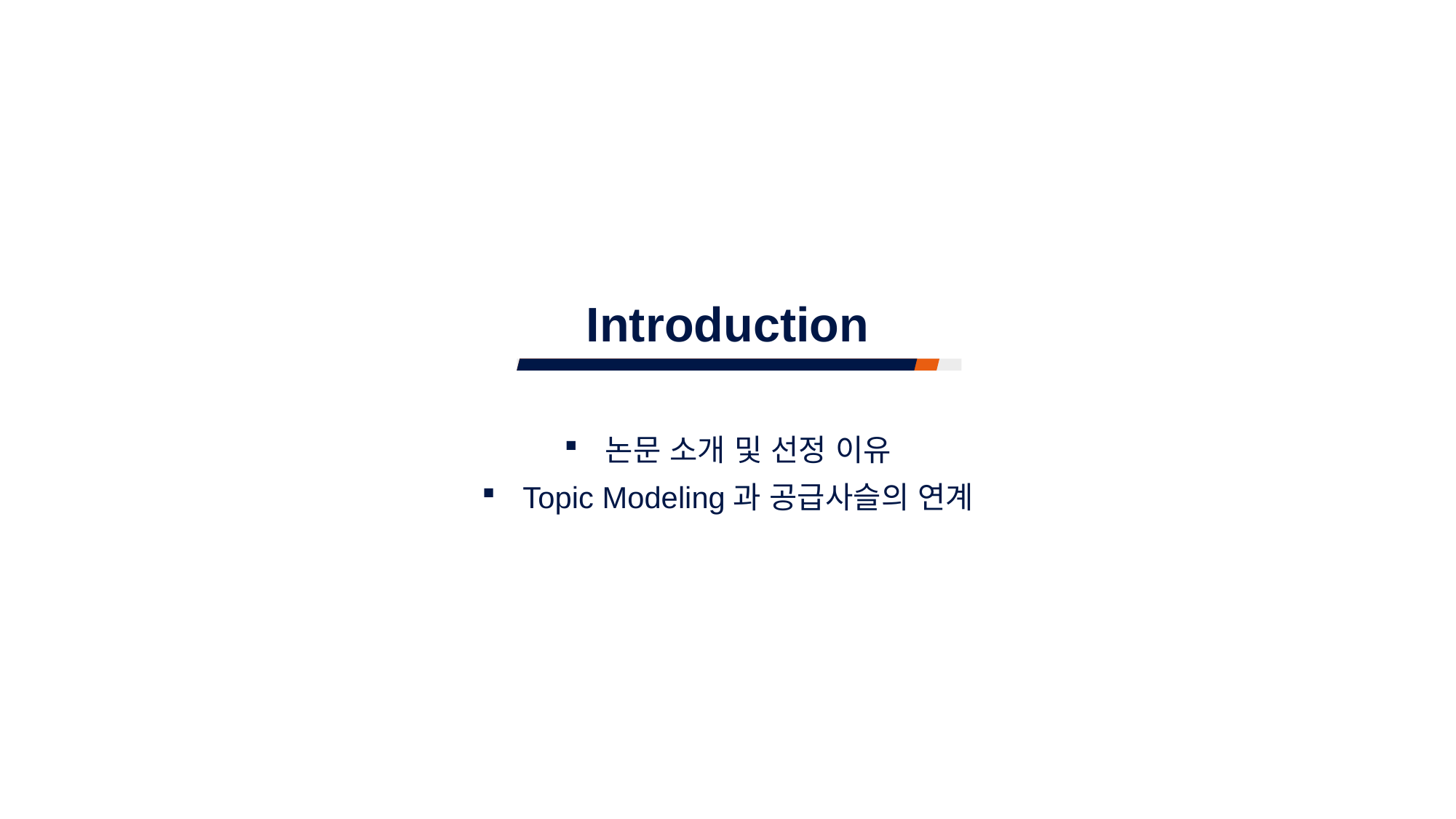

Introduction

논문 소개 및 선정 이유
Topic Modeling과 공급사슬의 연계